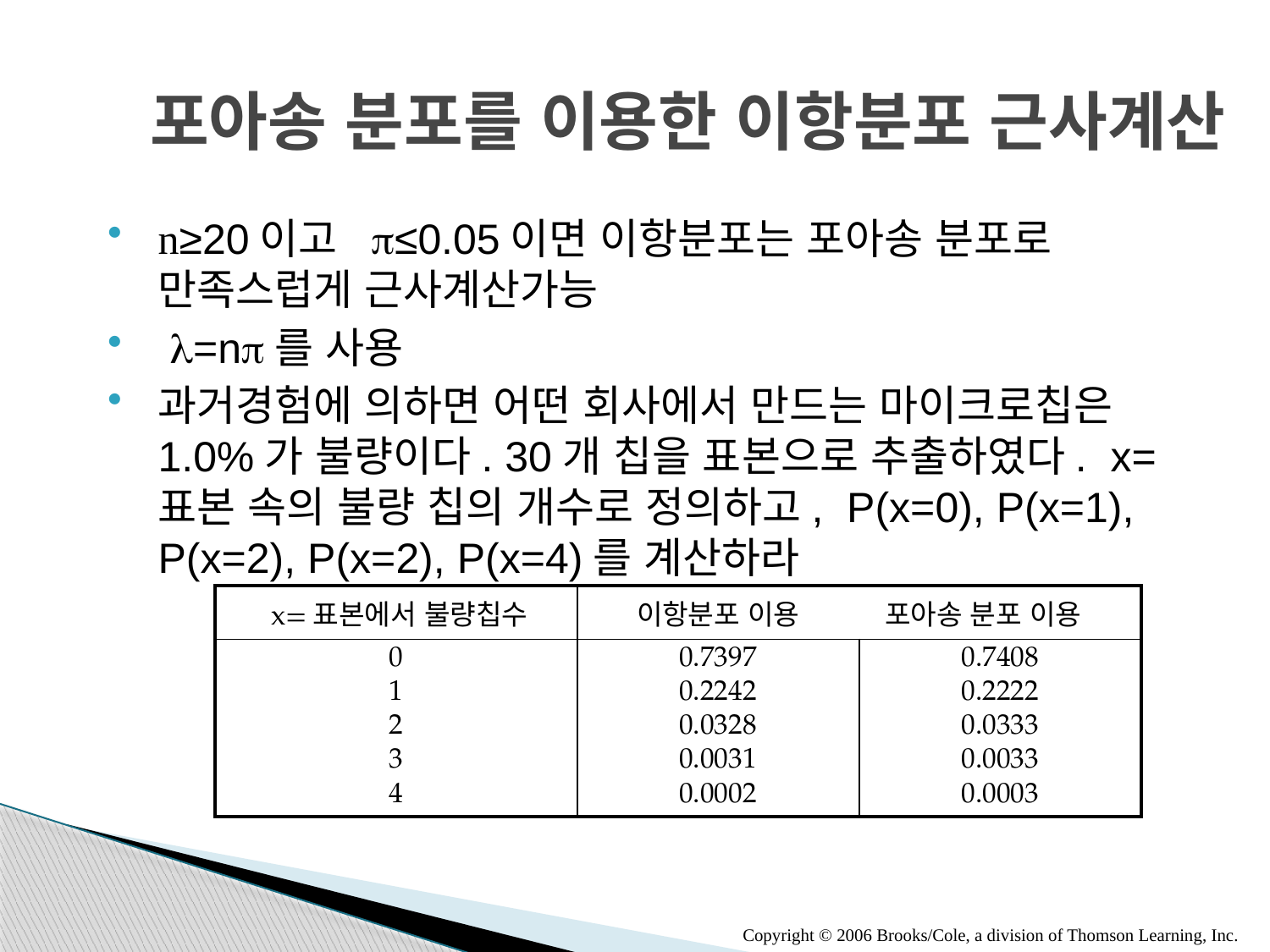

# 포아송 분포를 이용한 이항분포 근사계산
n≥20이고  π≤0.05이면 이항분포는 포아송 분포로 만족스럽게 근사계산가능
 λ=nπ를 사용
과거경험에 의하면 어떤 회사에서 만드는 마이크로칩은 1.0%가 불량이다. 30개 칩을 표본으로 추출하였다.  x=표본 속의 불량 칩의 개수로 정의하고,  P(x=0), P(x=1), P(x=2), P(x=2), P(x=4)를 계산하라
| x=표본에서 불량칩수 | 이항분포 이용 포아송 분포 이용 |  |
| --- | --- | --- |
| 0 1 2 3 4 | 0.7397 0.2242 0.0328 0.0031 0.0002 | 0.7408 0.2222 0.0333 0.0033 0.0003 |